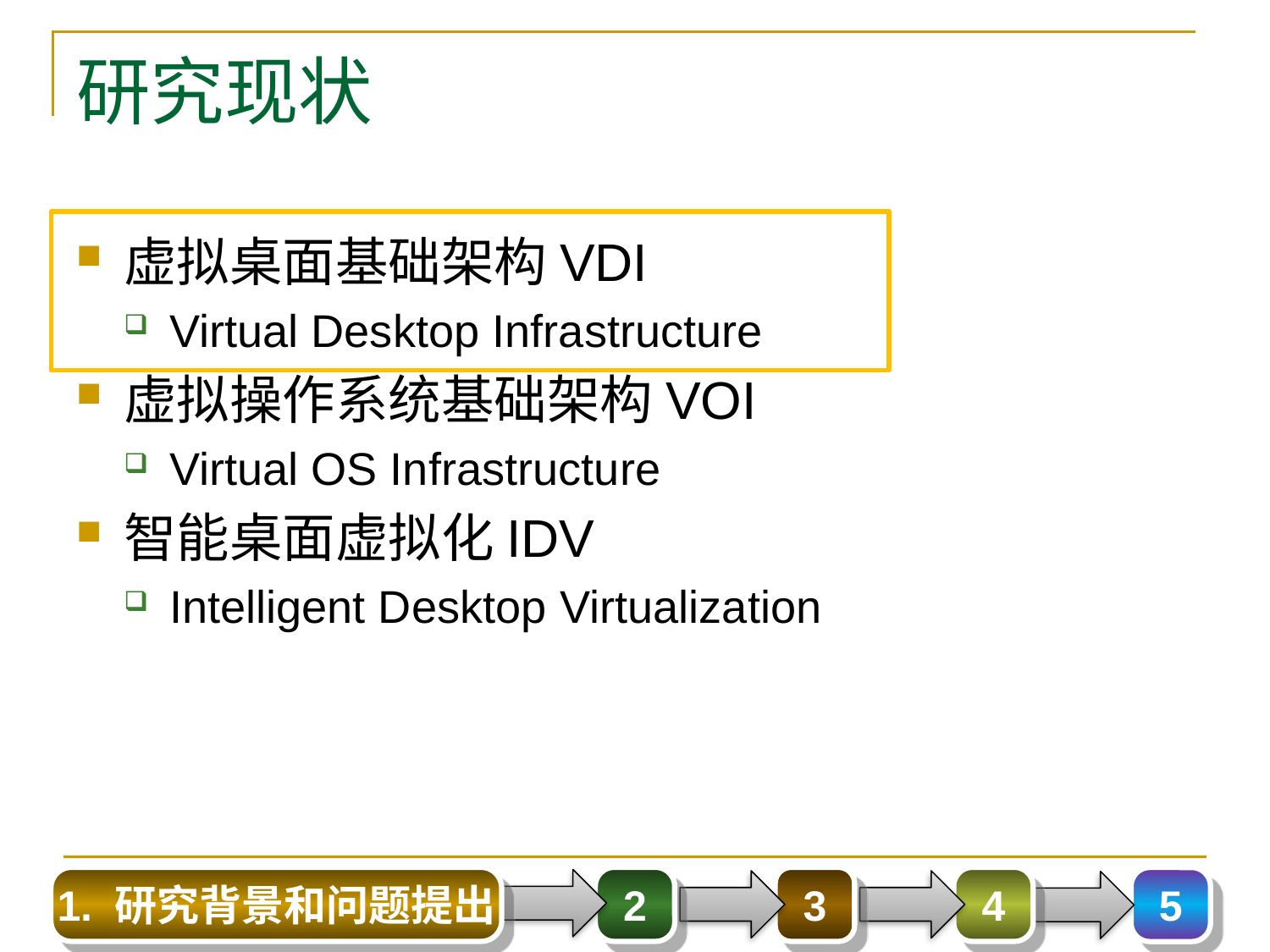

# 研究现状

虚拟桌面基础架构VDI
Virtual Desktop Infrastructure
虚拟操作系统基础架构VOI
Virtual OS Infrastructure
智能桌面虚拟化IDV
Intelligent Desktop Virtualization
1. 研究背景和问题提出
2
3
4
5